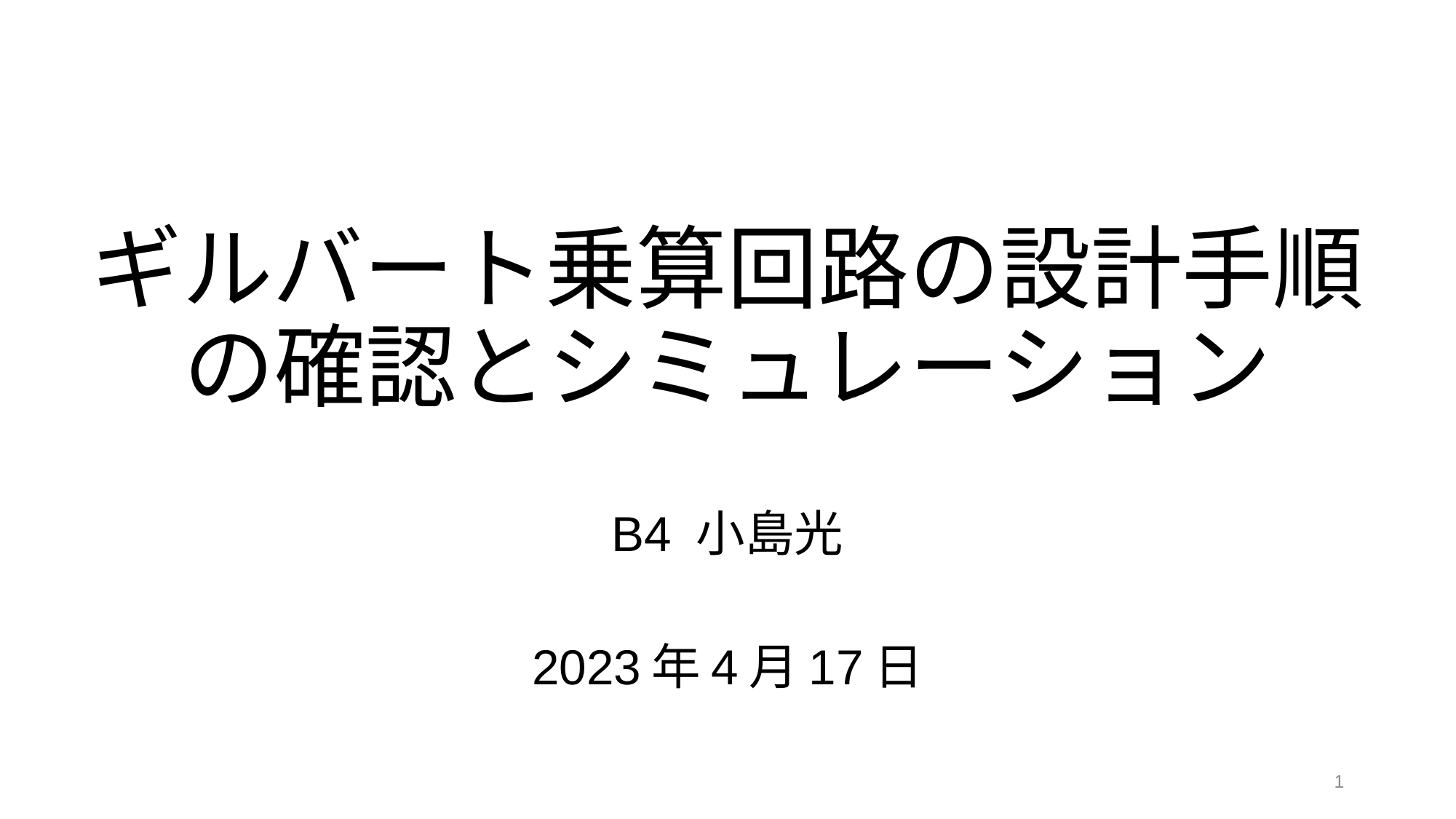

# ギルバート乗算回路の設計手順の確認とシミュレーション
B4 小島光

2023年4月17日
1